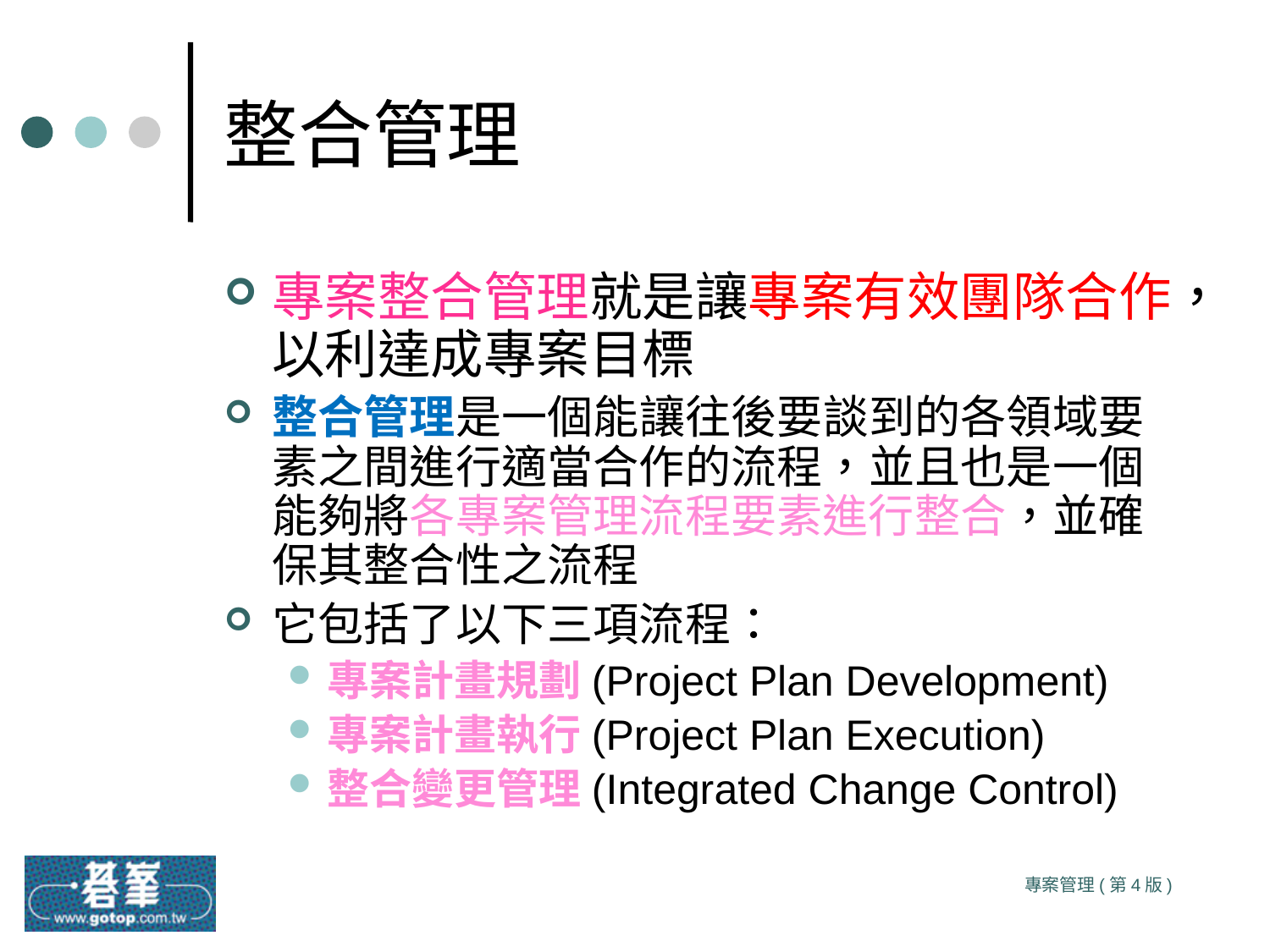

# 整合管理
專案整合管理就是讓專案有效團隊合作，以利達成專案目標
整合管理是一個能讓往後要談到的各領域要素之間進行適當合作的流程，並且也是一個能夠將各專案管理流程要素進行整合，並確保其整合性之流程
它包括了以下三項流程：
專案計畫規劃(Project Plan Development)
專案計畫執行(Project Plan Execution)
整合變更管理(Integrated Change Control)
專案管理(第4版)